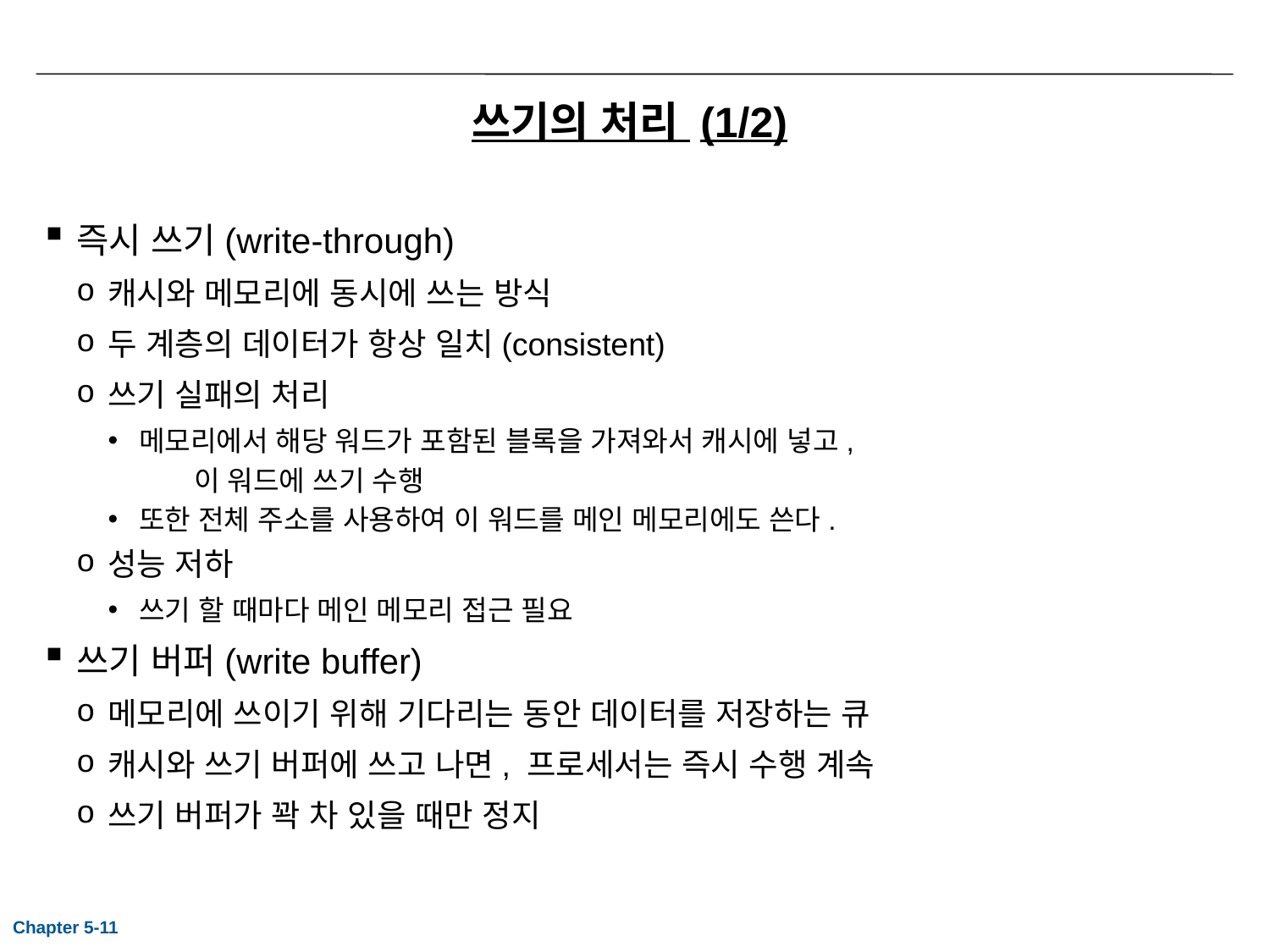

# 쓰기의 처리 (1/2)
즉시 쓰기(write-through)
캐시와 메모리에 동시에 쓰는 방식
두 계층의 데이터가 항상 일치(consistent)
쓰기 실패의 처리
메모리에서 해당 워드가 포함된 블록을 가져와서 캐시에 넣고,
이 워드에 쓰기 수행
또한 전체 주소를 사용하여 이 워드를 메인 메모리에도 쓴다.
성능 저하
쓰기 할 때마다 메인 메모리 접근 필요
쓰기 버퍼(write buffer)
메모리에 쓰이기 위해 기다리는 동안 데이터를 저장하는 큐
캐시와 쓰기 버퍼에 쓰고 나면, 프로세서는 즉시 수행 계속
쓰기 버퍼가 꽉 차 있을 때만 정지
Chapter 5-11